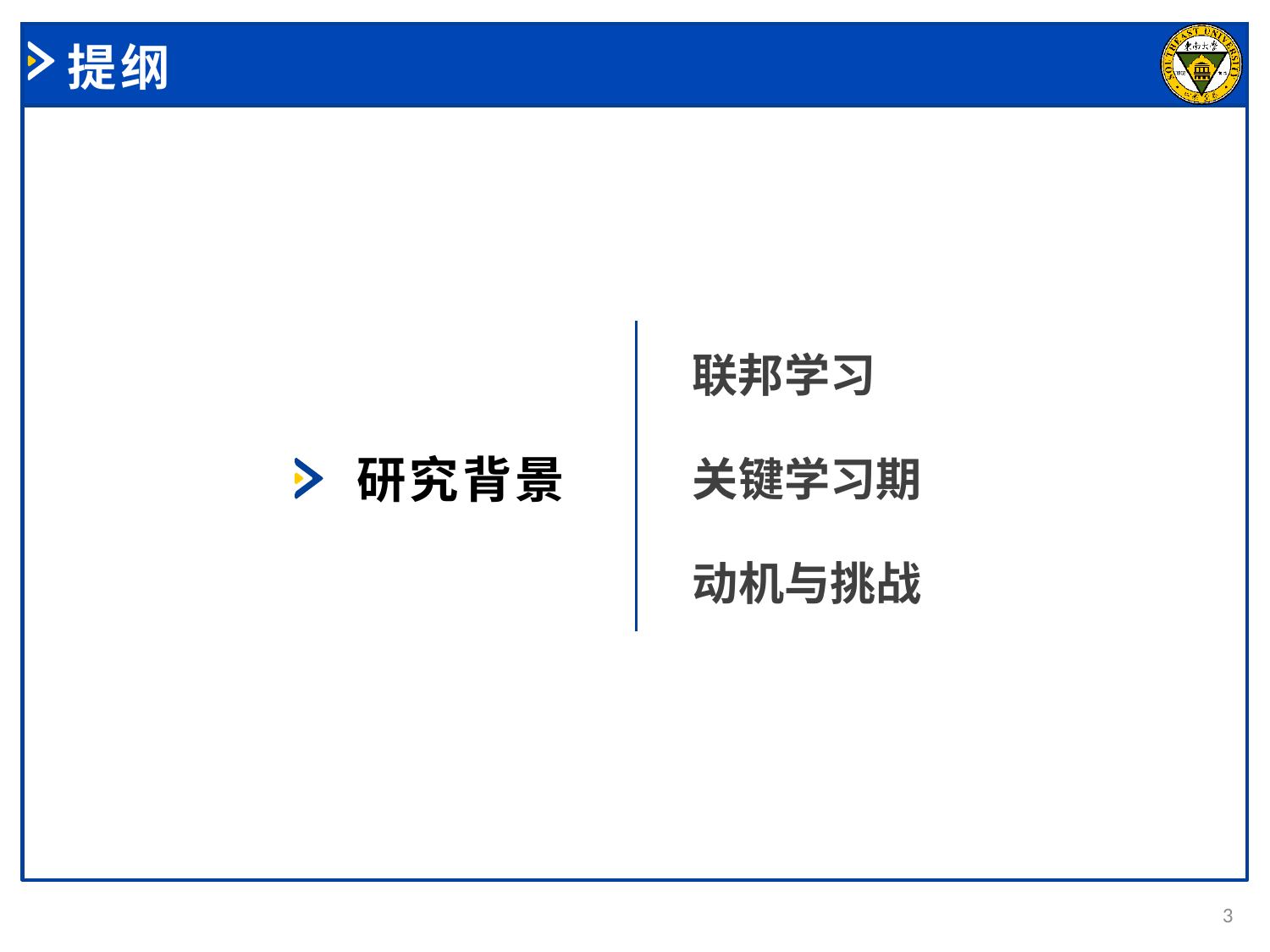

# 提纲
联邦学习
研究背景

关键学习期
动机与挑战
3